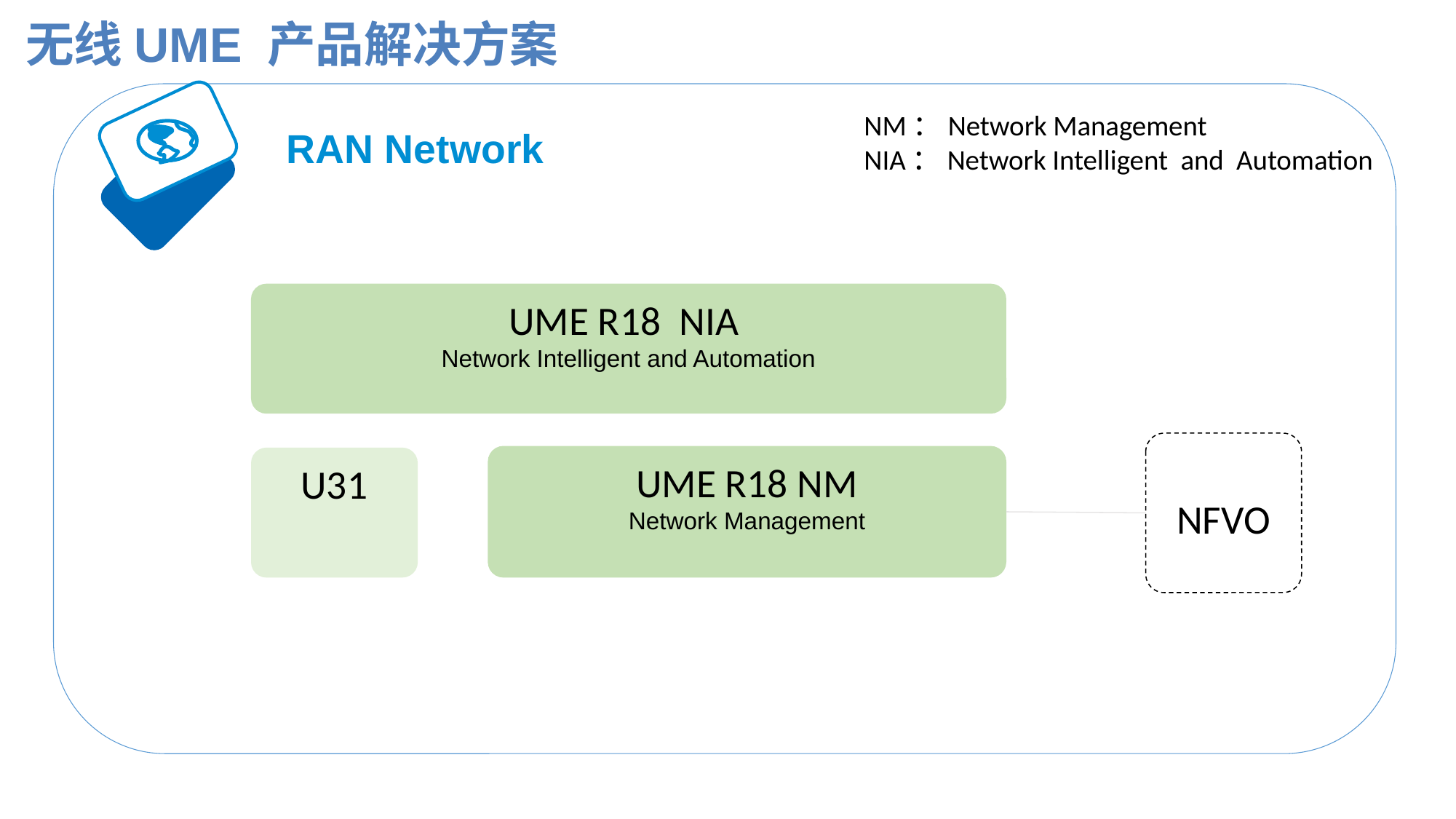

无线UME 产品解决方案
#

NM：Network Management
NIA：Network Intelligent  and  Automation

RAN Network
UME R18  NIA
Network Intelligent and Automation

NFVO
UME R18 NM
Network Management

U31